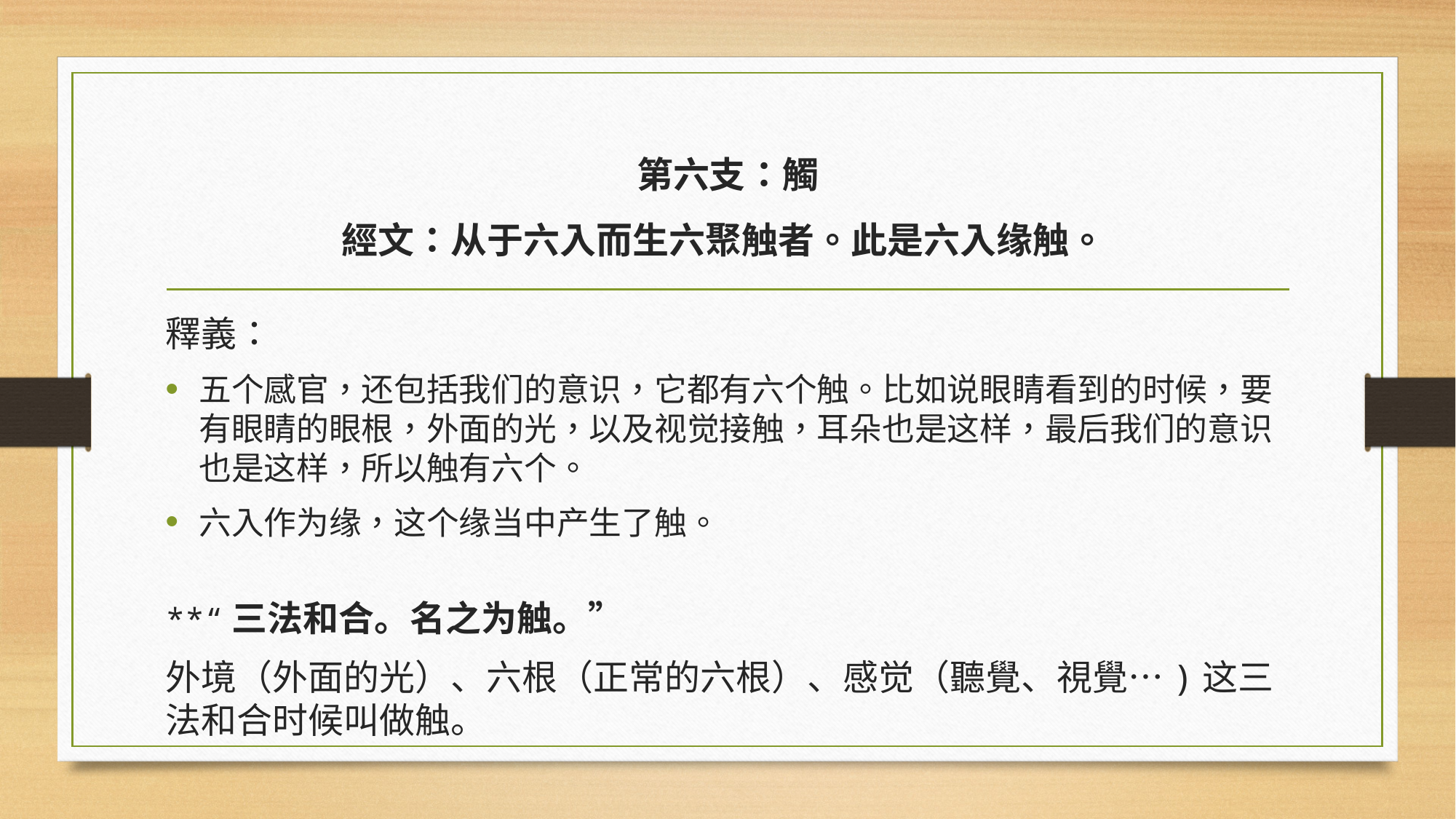

# 第六支：觸 經文：从于六入而生六聚触者。此是六入缘触。
釋義：
五个感官，还包括我们的意识，它都有六个触。比如说眼睛看到的时候，要有眼睛的眼根，外面的光，以及视觉接触，耳朵也是这样，最后我们的意识也是这样，所以触有六个。
六入作为缘，这个缘当中产生了触。
**“三法和合。名之为触。”
外境（外面的光）、六根（正常的六根）、感觉（聽覺、視覺…)这三法和合时候叫做触。